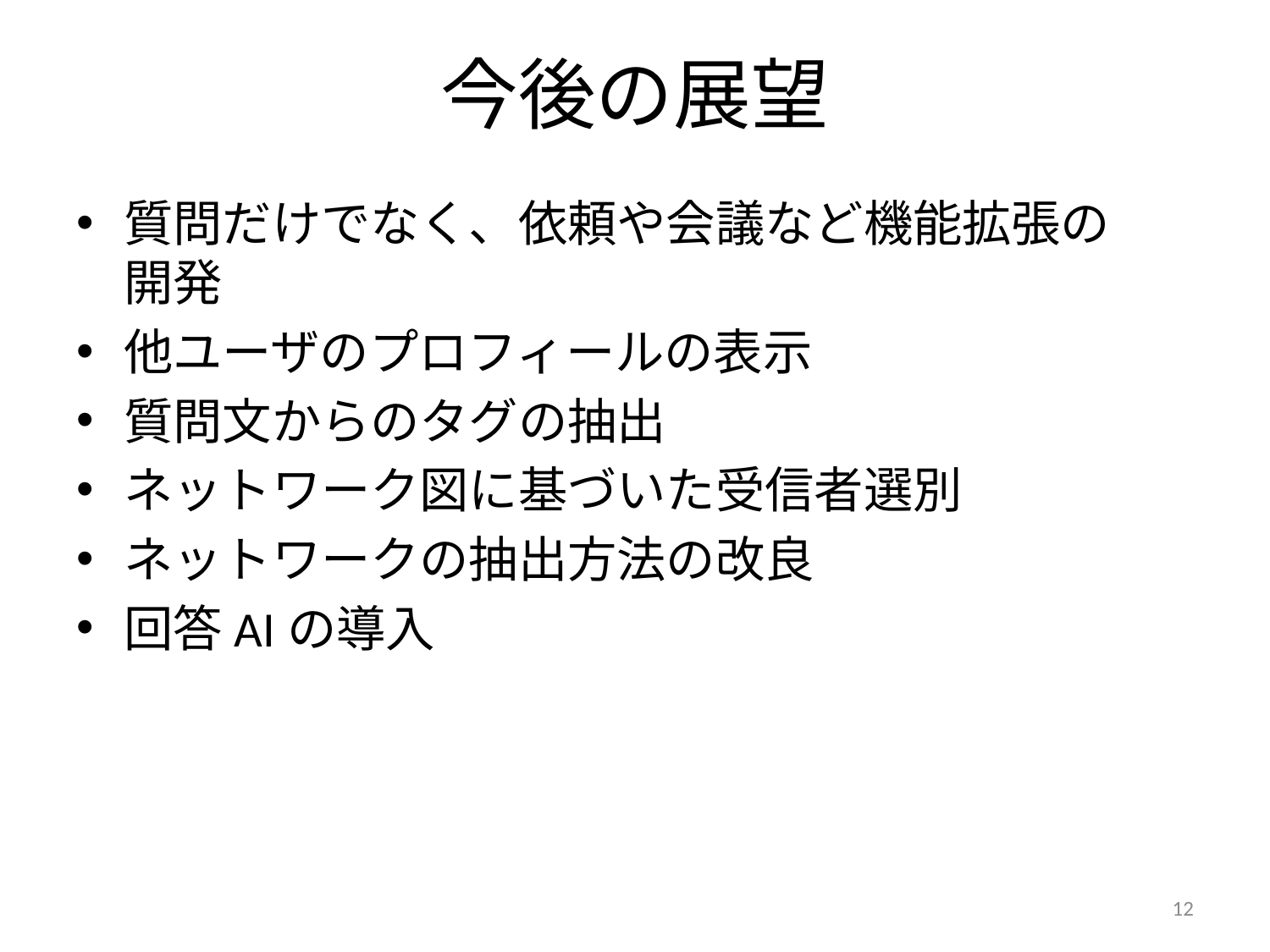

# 今後の展望
質問だけでなく、依頼や会議など機能拡張の開発
他ユーザのプロフィールの表示
質問文からのタグの抽出
ネットワーク図に基づいた受信者選別
ネットワークの抽出方法の改良
回答AIの導入

12